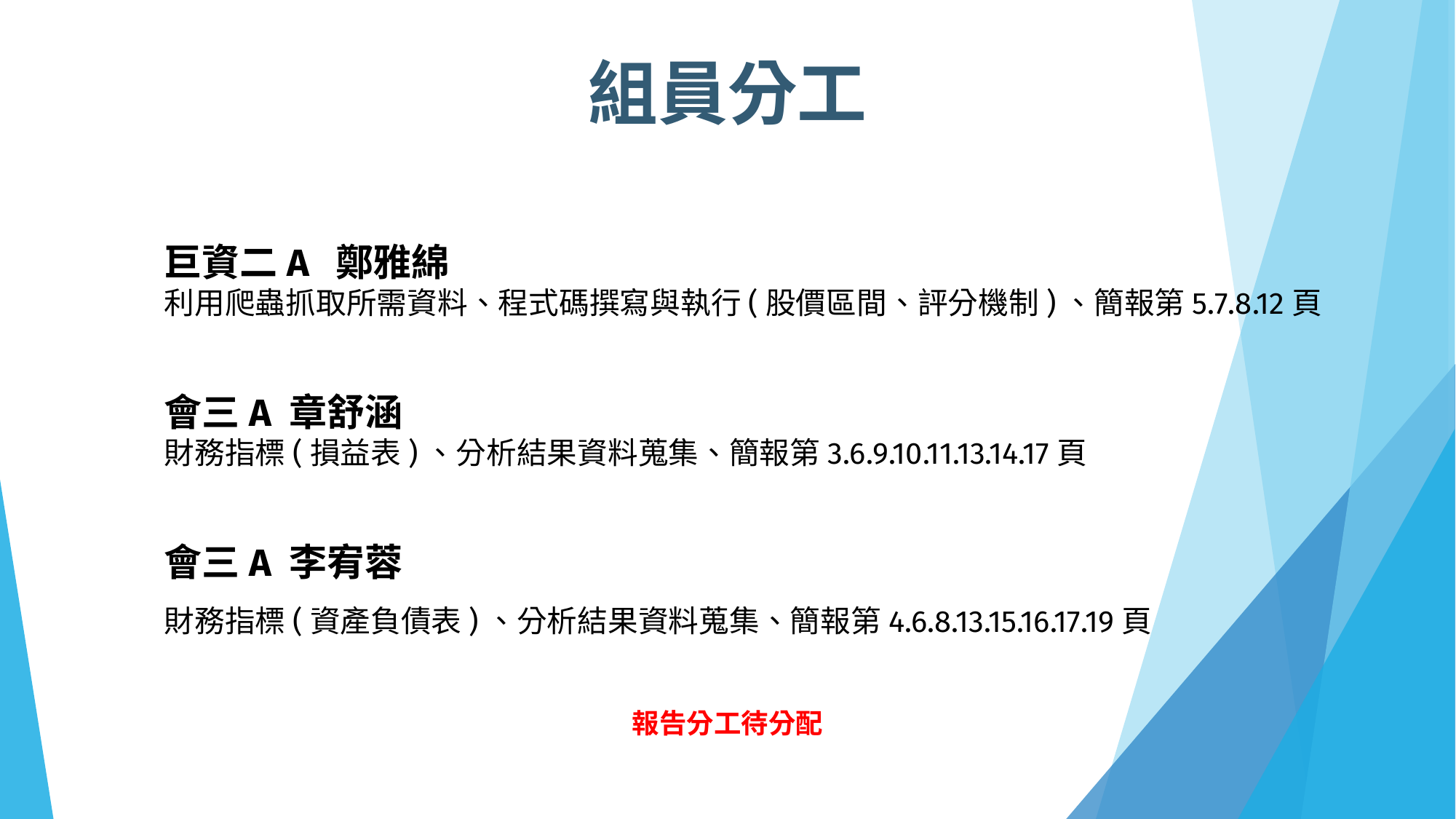

組員分工
巨資二A  鄭雅綿
利用爬蟲抓取所需資料、程式碼撰寫與執行(股價區間、評分機制)、簡報第5.7.8.12頁

會三A 章舒涵
財務指標(損益表)、分析結果資料蒐集、簡報第3.6.9.10.11.13.14.17頁

會三A 李宥蓉
財務指標(資產負債表)、分析結果資料蒐集、簡報第4.6.8.13.15.16.17.19頁
報告分工待分配